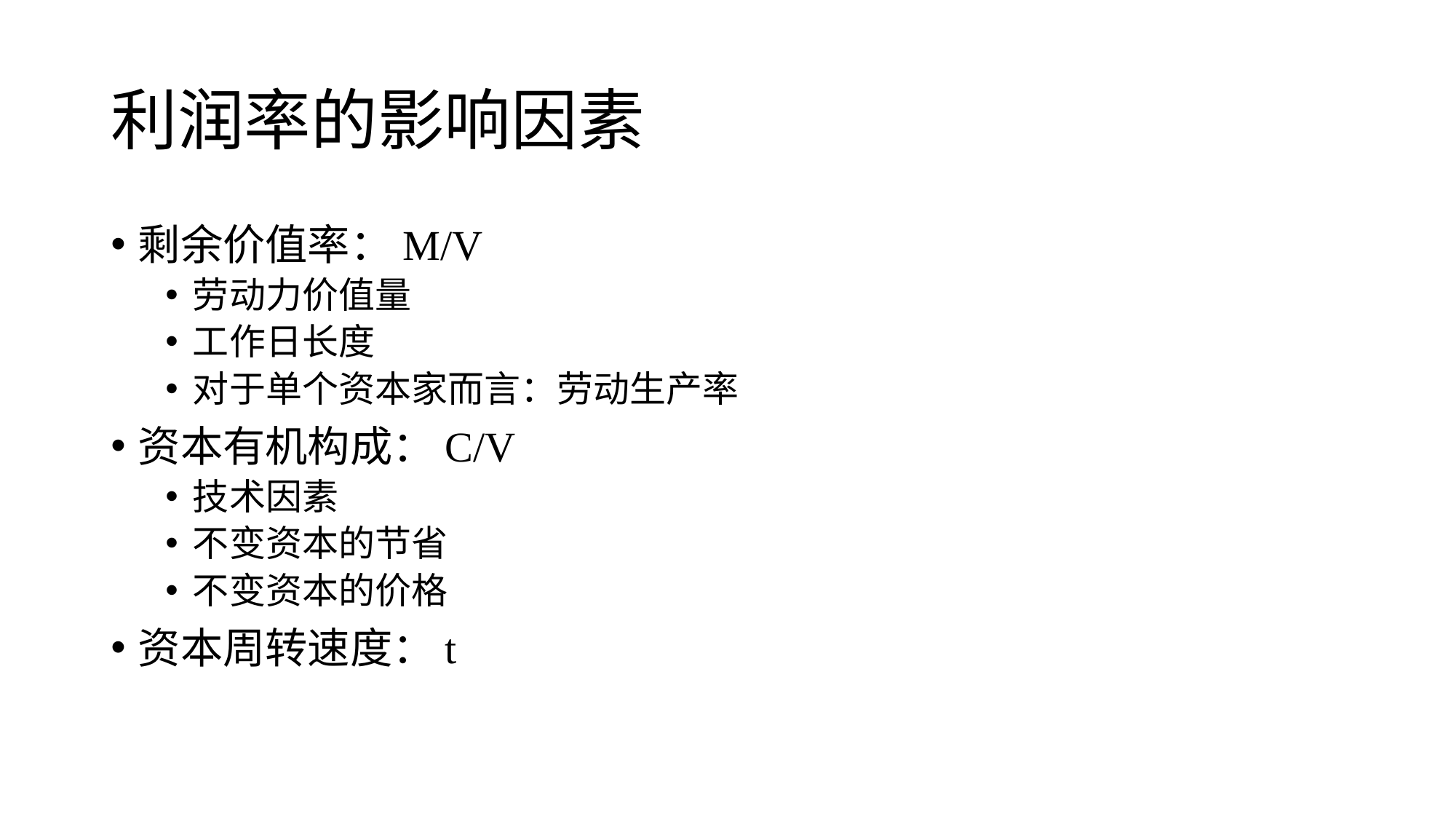

# 利润率的影响因素
剩余价值率：M/V
劳动力价值量
工作日长度
对于单个资本家而言：劳动生产率
资本有机构成：C/V
技术因素
不变资本的节省
不变资本的价格
资本周转速度：t